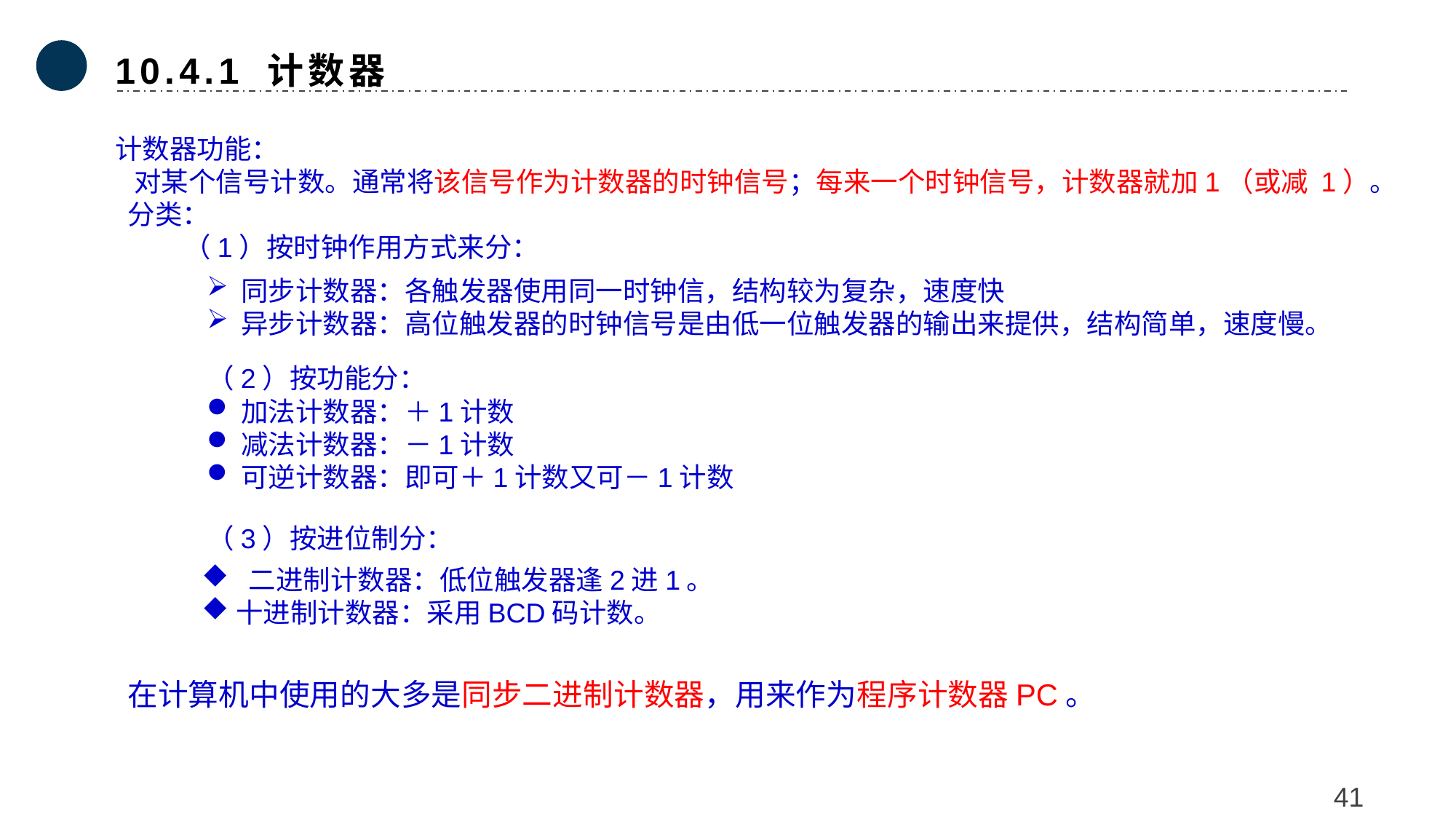

10.4.1 计数器

计数器功能：
  对某个信号计数。通常将该信号作为计数器的时钟信号；每来一个时钟信号，计数器就加1（或减 1）。
 分类：
          （1）按时钟作用方式来分：
同步计数器：各触发器使用同一时钟信，结构较为复杂，速度快
异步计数器：高位触发器的时钟信号是由低一位触发器的输出来提供，结构简单，速度慢。
（2）按功能分：
加法计数器：＋1计数
减法计数器：－1计数
可逆计数器：即可＋1计数又可－1计数
（3）按进位制分：
 二进制计数器：低位触发器逢2进1。
十进制计数器：采用BCD码计数。
在计算机中使用的大多是同步二进制计数器，用来作为程序计数器PC。